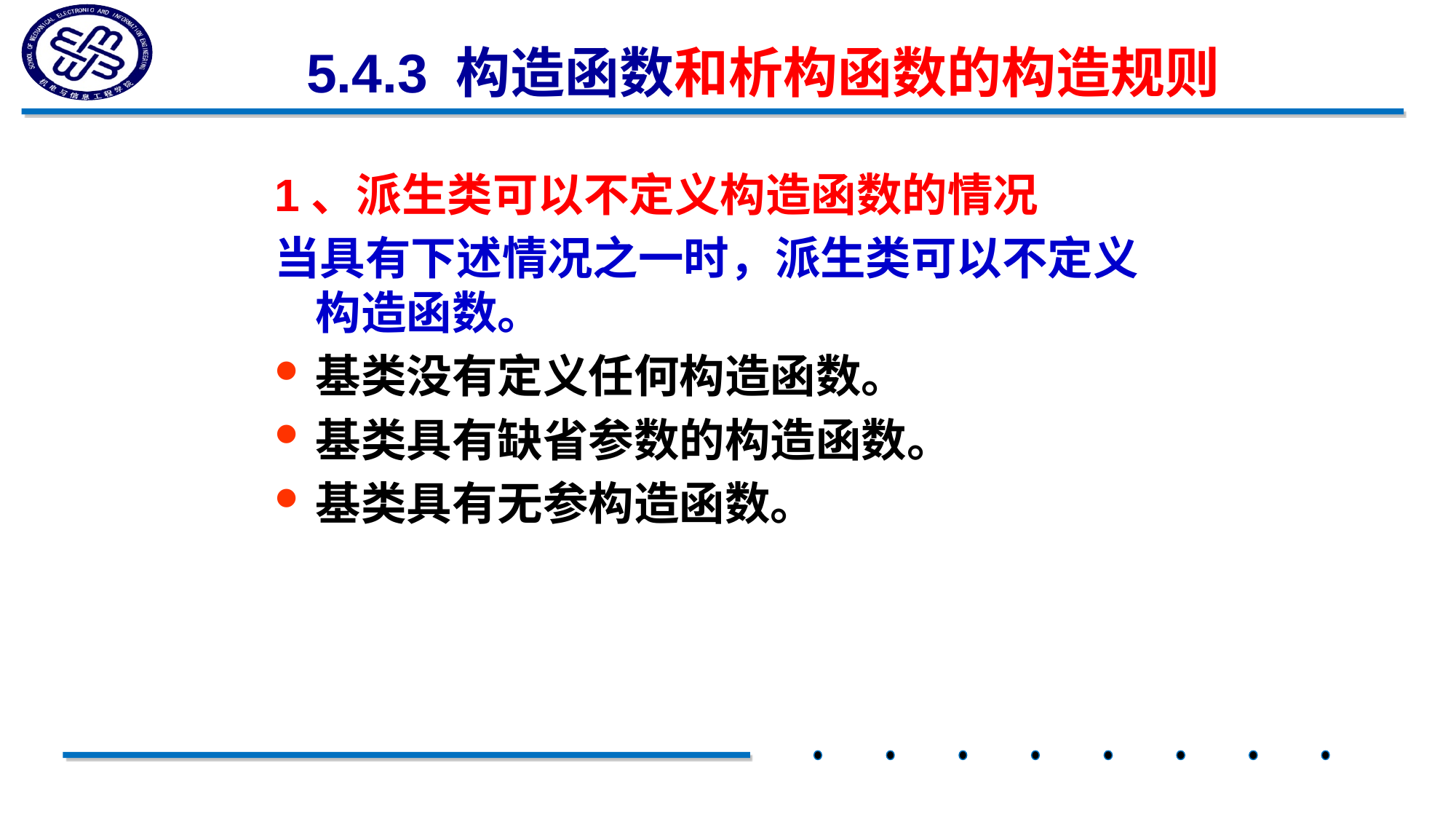

# 5.4.3 构造函数和析构函数的构造规则
1、派生类可以不定义构造函数的情况
当具有下述情况之一时，派生类可以不定义构造函数。
基类没有定义任何构造函数。
基类具有缺省参数的构造函数。
基类具有无参构造函数。